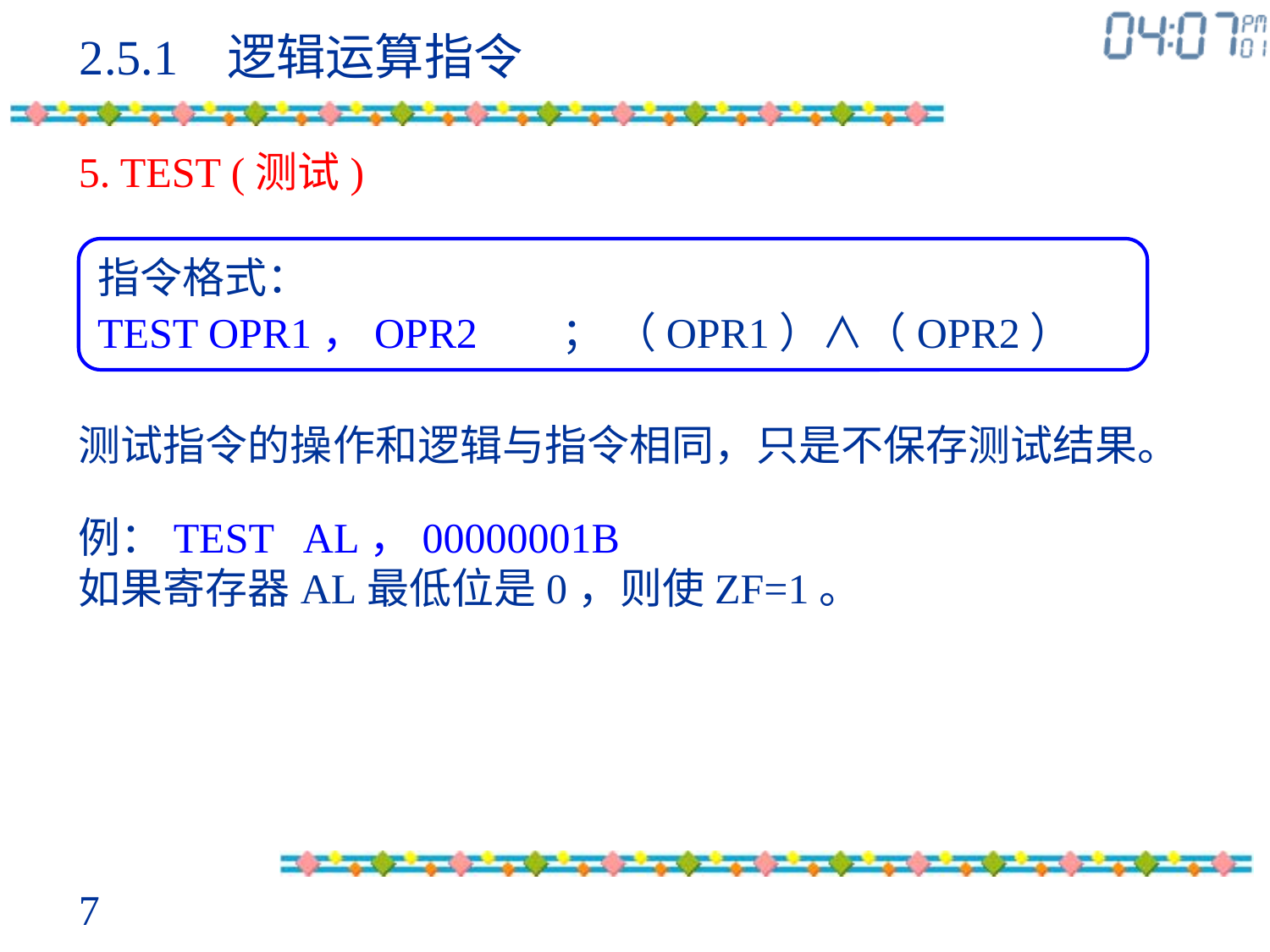

# 2.5.1   逻辑运算指令
5. TEST (测试)
指令格式：
TEST OPR1，OPR2       ； （OPR1）∧（OPR2）
测试指令的操作和逻辑与指令相同，只是不保存测试结果。
例：TEST   AL，00000001B
如果寄存器AL最低位是0，则使ZF=1。